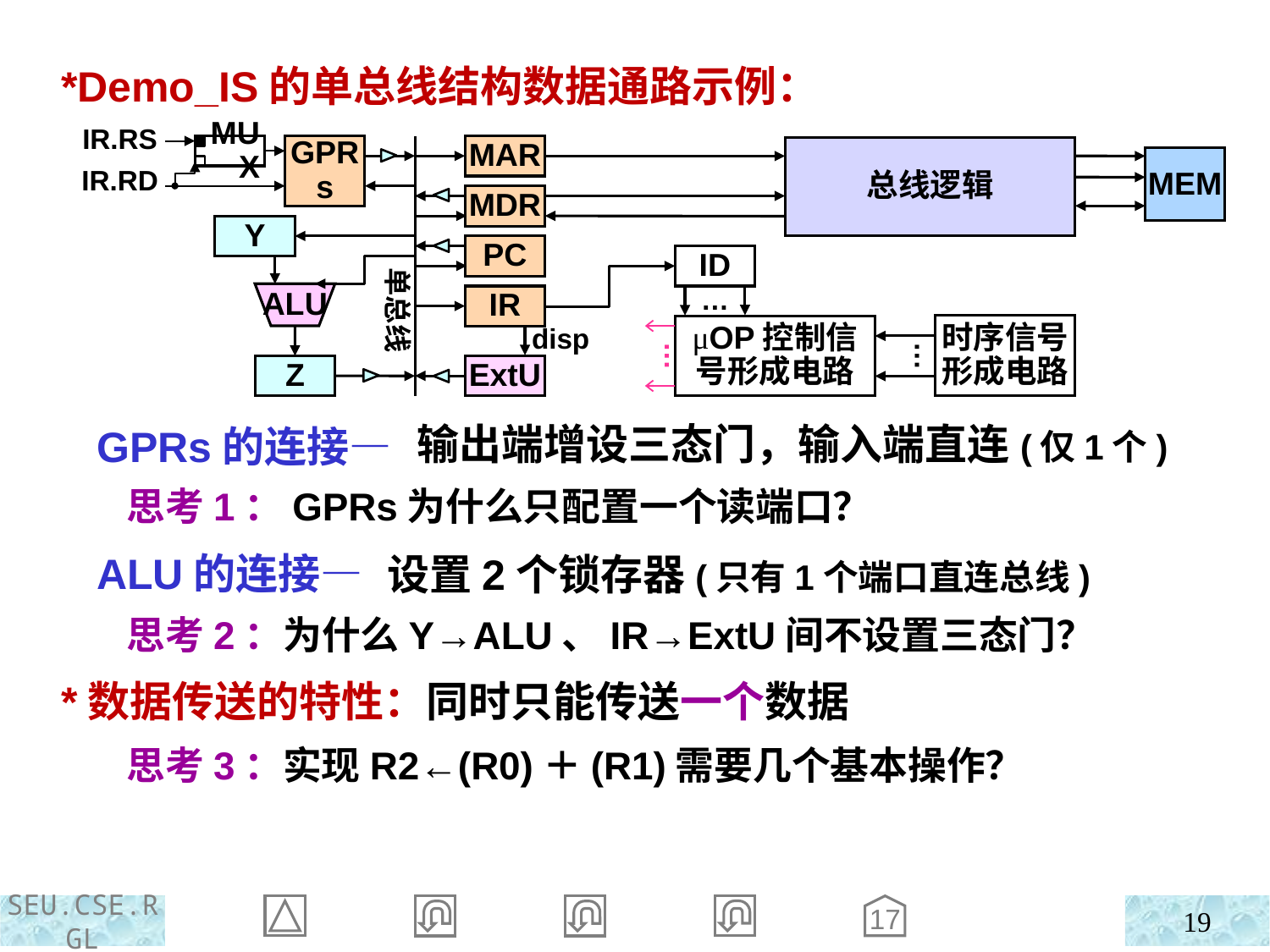

*Demo_IS的单总线结构数据通路示例：

     GPRs的连接—

     ALU的连接—
IR.RS
IR.RD
MUX

GPRs
MAR
总线逻辑
MEM

MDR

Y
PC

ID
单总线
ALU
…
IR
时序信号形成电路
μOP控制信号形成电路
disp
…
…
ExtU
Z

输出端增设三态门，输入端直连(仅1个)
         思考1：GPRs为什么只配置一个读端口？
设置2个锁存器(只有1个端口直连总线)
         思考2：为什么Y→ALU、IR→ExtU间不设置三态门？
  *数据传送的特性：同时只能传送一个数据
         思考3：实现R2←(R0)＋(R1)需要几个基本操作？

17

19